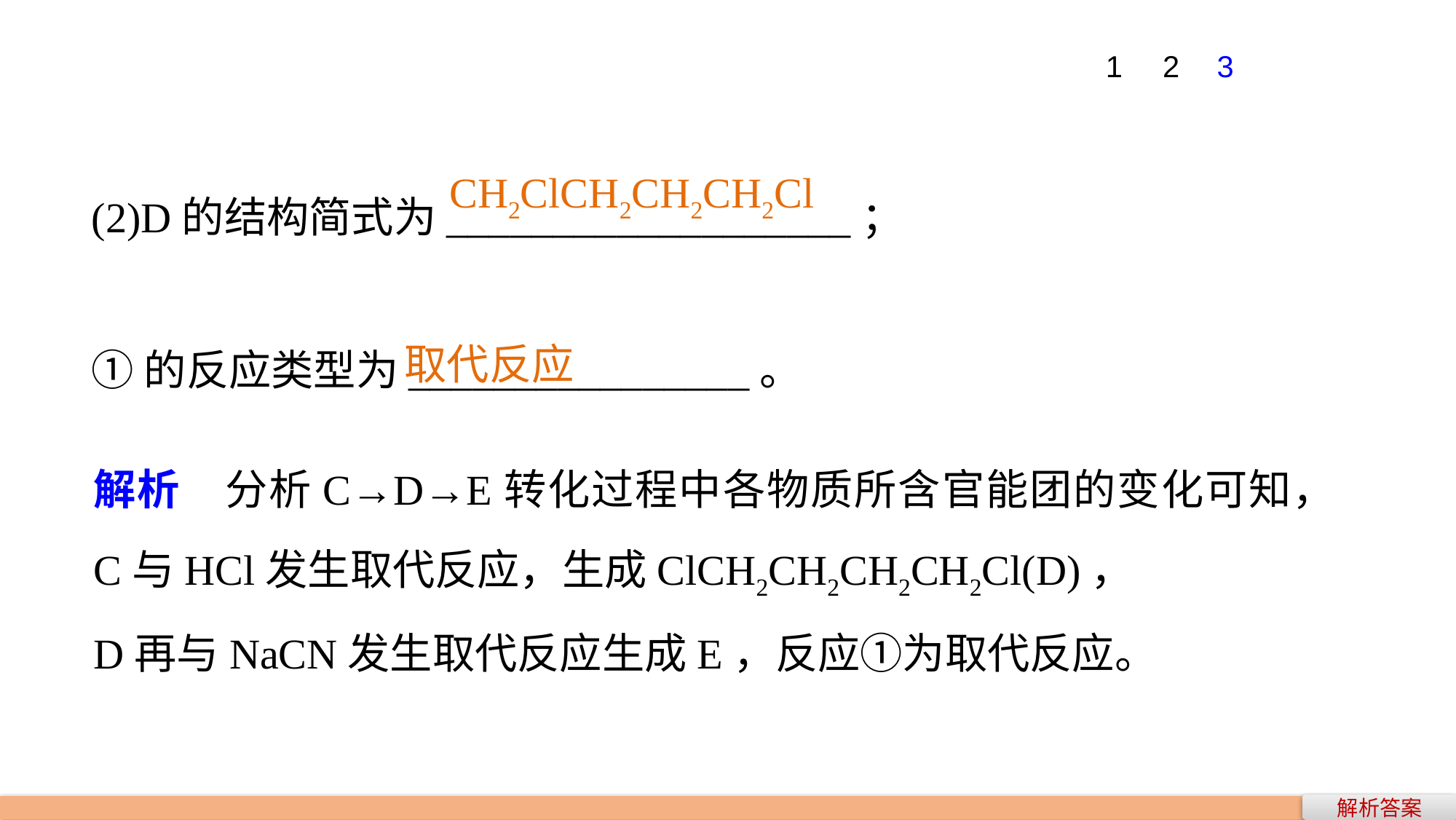

1
2
3
(2)D的结构简式为___________________；

①的反应类型为________________。
CH2ClCH2CH2CH2Cl
取代反应
解析　分析C→D→E转化过程中各物质所含官能团的变化可知，
C与HCl发生取代反应，生成ClCH2CH2CH2CH2Cl(D)，
D再与NaCN发生取代反应生成E，反应①为取代反应。
解析答案